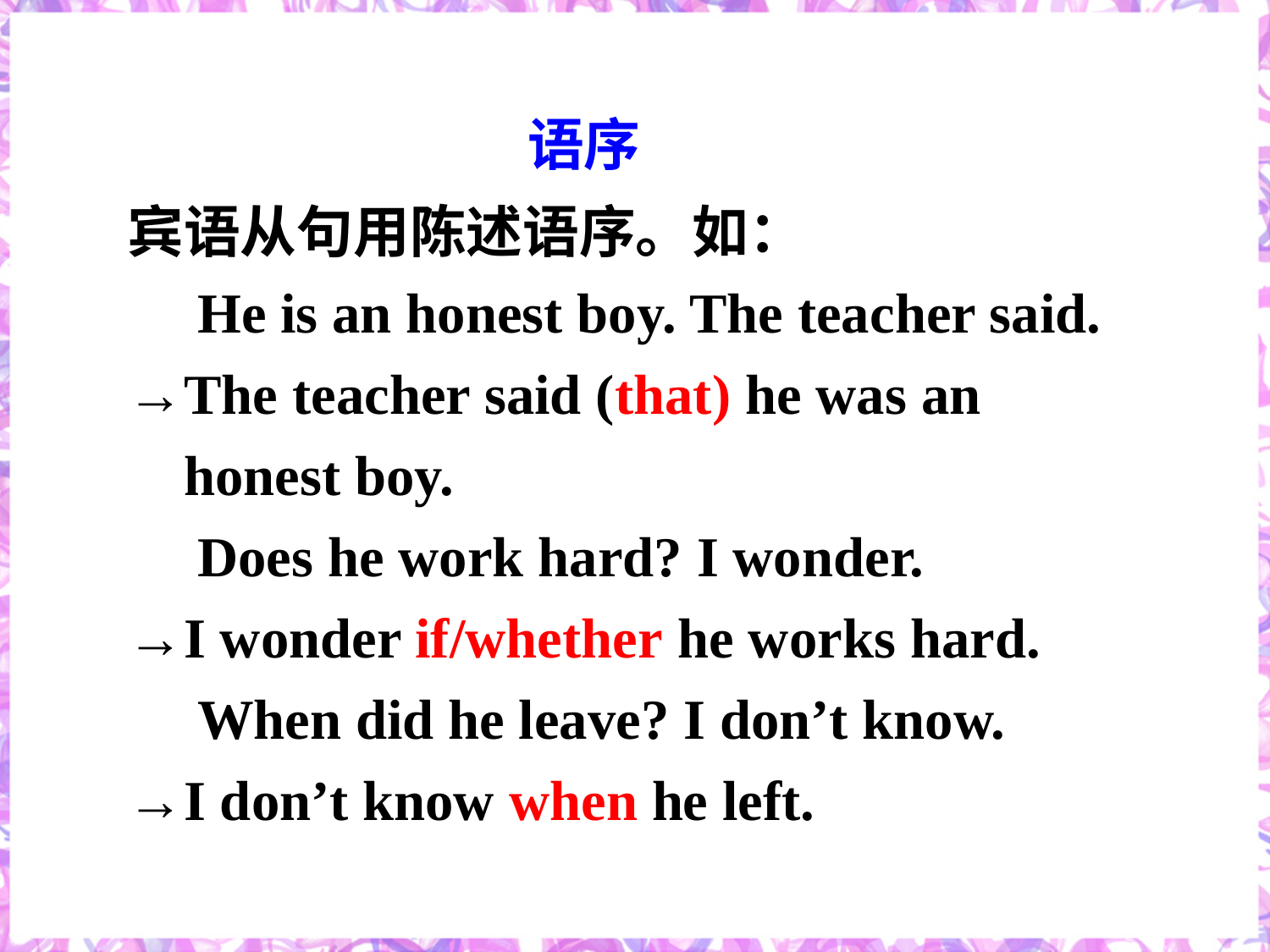

语序
宾语从句用陈述语序。如：
　He is an honest boy. The teacher said.
→The teacher said (that) he was an
    honest boy.
　Does he work hard? I wonder.
→I wonder if/whether he works hard.
　When did he leave? I don’t know.
→I don’t know when he left.